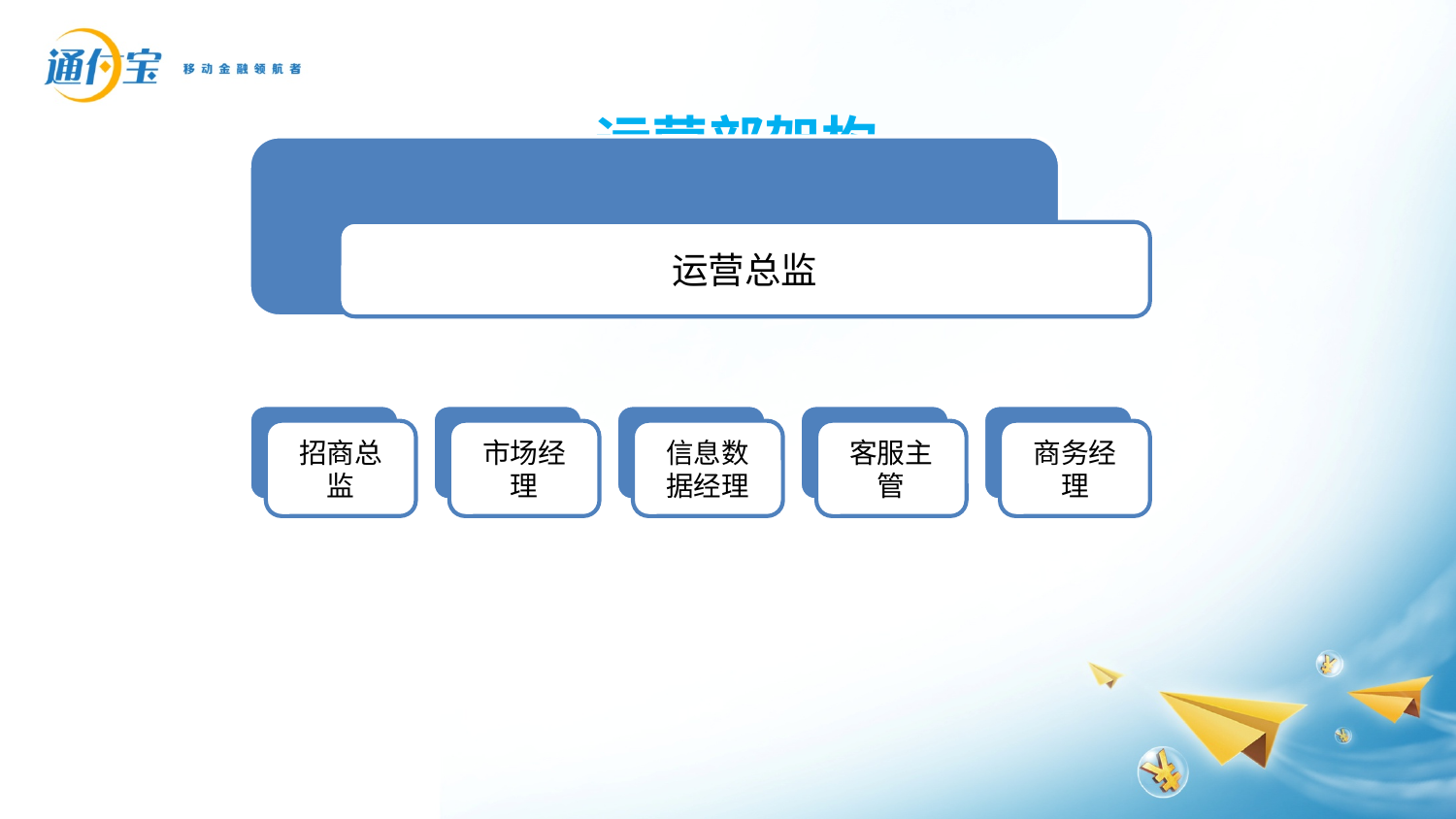

运营部架构
运营总监
市场经理
客服主管
商务经理
招商总监
信息数据经理